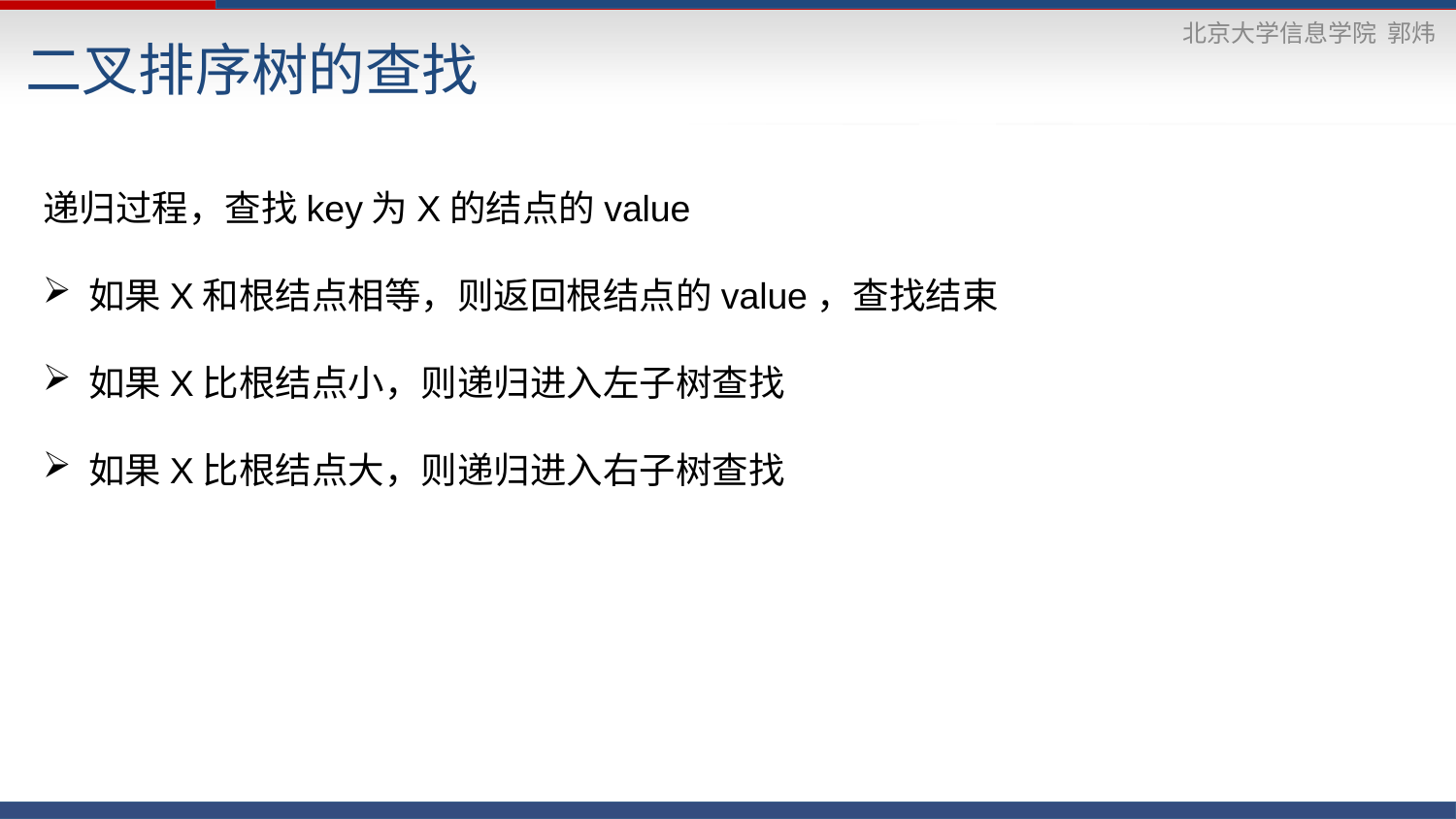

二叉排序树的查找

递归过程，查找key为X的结点的value

如果X和根结点相等，则返回根结点的value，查找结束

如果X比根结点小，则递归进入左子树查找

如果X比根结点大，则递归进入右子树查找
5